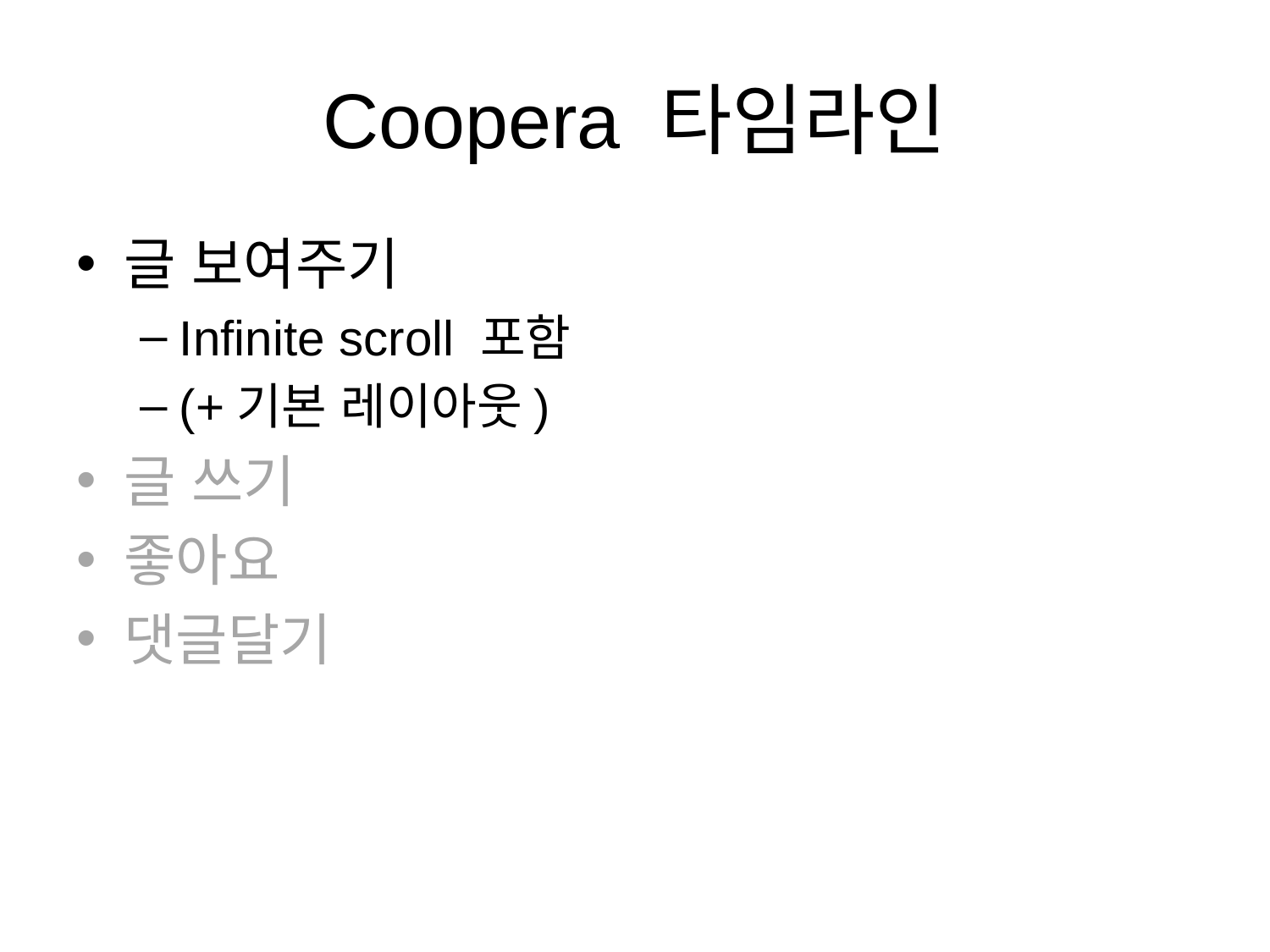

# Coopera 타임라인
글 보여주기
Infinite scroll 포함
(+기본 레이아웃)
글 쓰기
좋아요
댓글달기